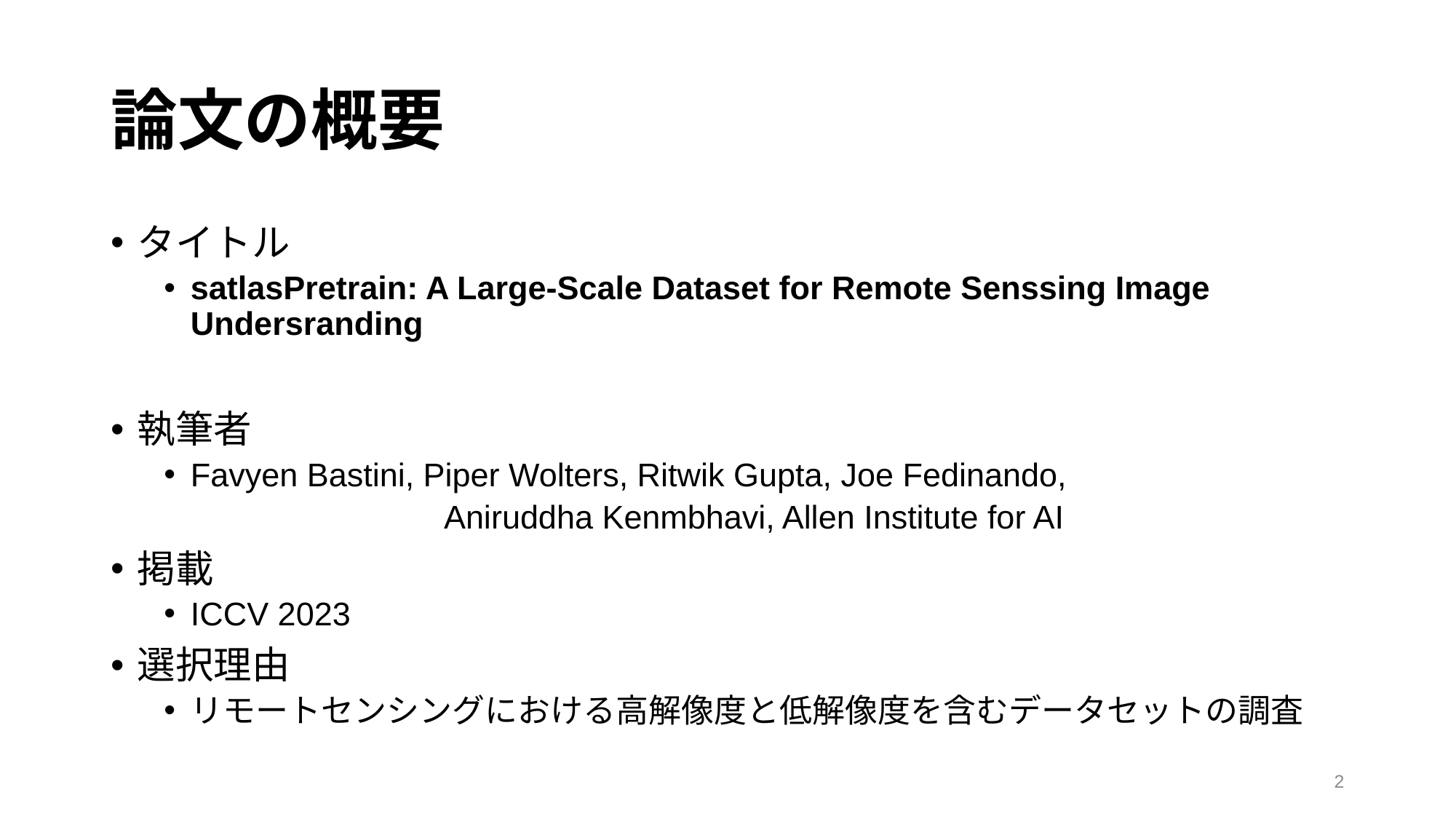

# 論文の概要
タイトル
satlasPretrain: A Large-Scale Dataset for Remote Senssing Image Undersranding

執筆者
Favyen Bastini, Piper Wolters, Ritwik Gupta, Joe Fedinando,
Aniruddha Kenmbhavi, Allen Institute for AI
掲載
ICCV 2023
選択理由
リモートセンシングにおける高解像度と低解像度を含むデータセットの調査
2